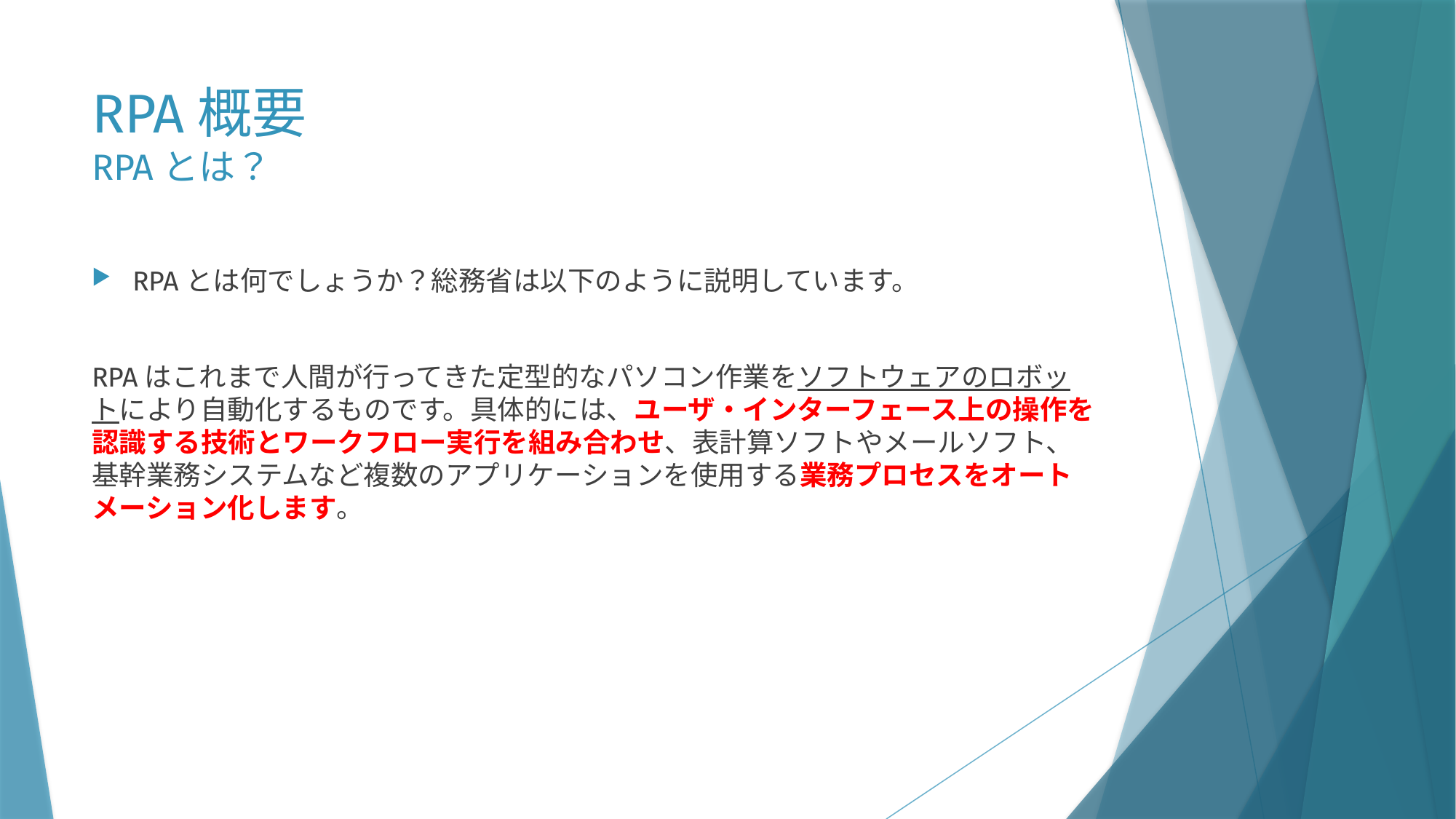

# RPA概要 RPAとは？
RPAとは何でしょうか？総務省は以下のように説明しています。

RPAはこれまで人間が行ってきた定型的なパソコン作業をソフトウェアのロボットにより自動化するものです。具体的には、ユーザ・インターフェース上の操作を認識する技術とワークフロー実行を組み合わせ、表計算ソフトやメールソフト、基幹業務システムなど複数のアプリケーションを使用する業務プロセスをオートメーション化します。